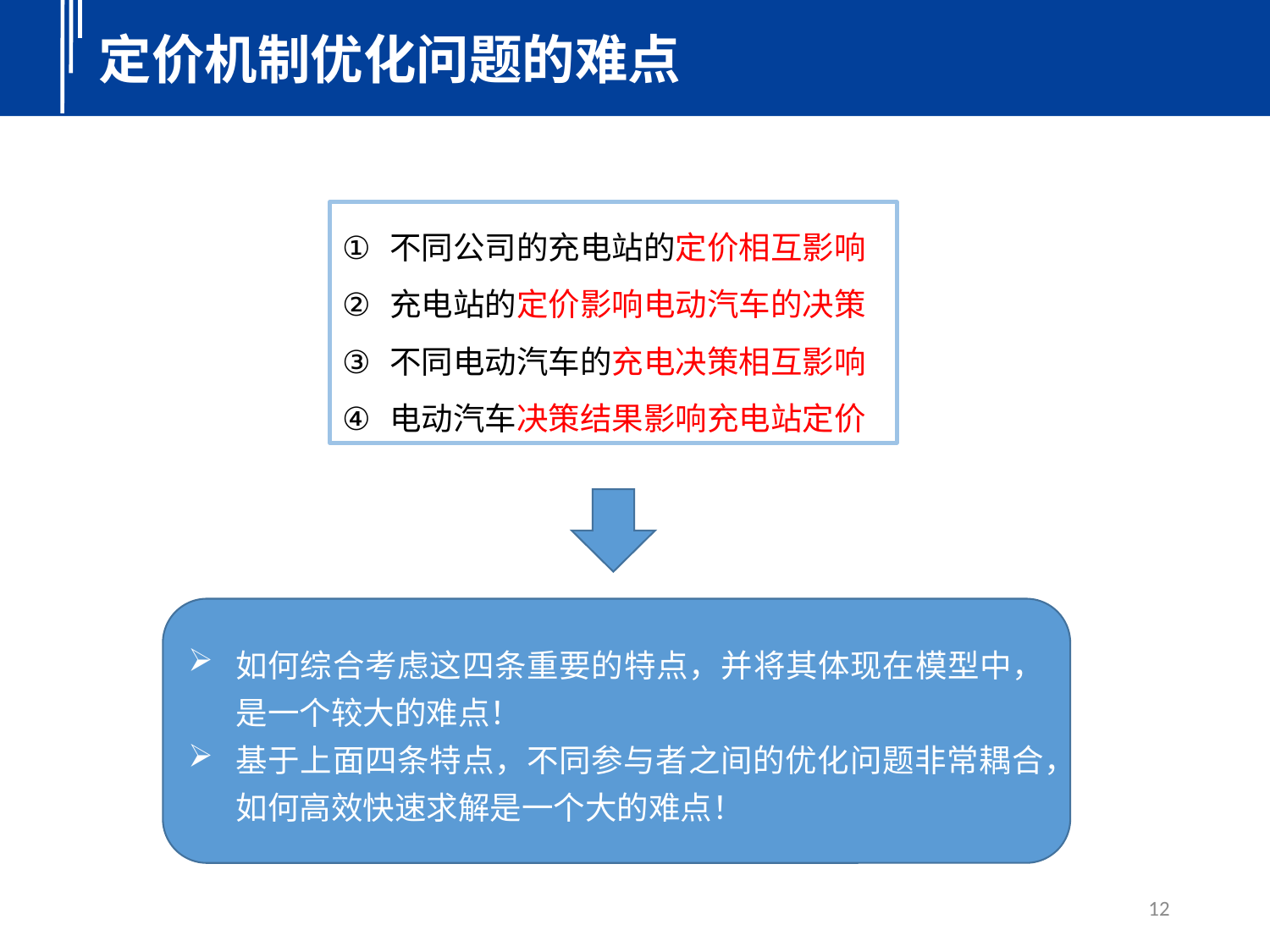

定价机制优化问题的难点
不同公司的充电站的定价相互影响
充电站的定价影响电动汽车的决策
不同电动汽车的充电决策相互影响
电动汽车决策结果影响充电站定价

如何综合考虑这四条重要的特点，并将其体现在模型中，是一个较大的难点！
基于上面四条特点，不同参与者之间的优化问题非常耦合，如何高效快速求解是一个大的难点！
12